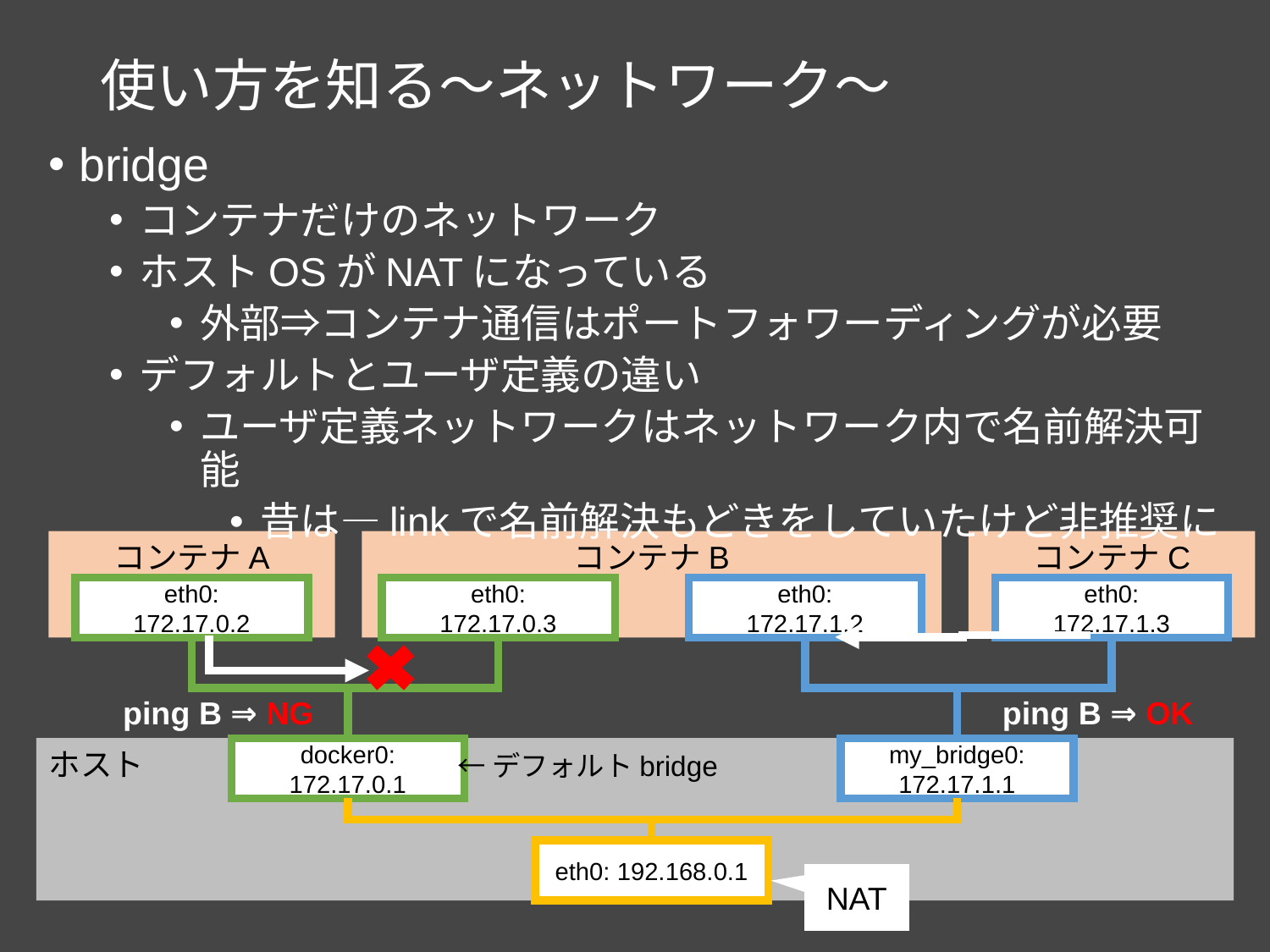

# 使い方を知る～ネットワーク～
bridge
コンテナだけのネットワーク
ホストOSがNATになっている
外部⇒コンテナ通信はポートフォワーディングが必要
デフォルトとユーザ定義の違い
ユーザ定義ネットワークはネットワーク内で名前解決可能
昔は—linkで名前解決もどきをしていたけど非推奨に
コンテナA
コンテナB
コンテナC
eth0:
172.17.0.2
eth0:
172.17.0.3
eth0:
172.17.1.2
eth0:
172.17.1.3

ping B ⇒ NG
ping B ⇒ OK
ホスト
docker0: 172.17.0.1
my_bridge0: 172.17.1.1
←デフォルトbridge
eth0: 192.168.0.1
NAT